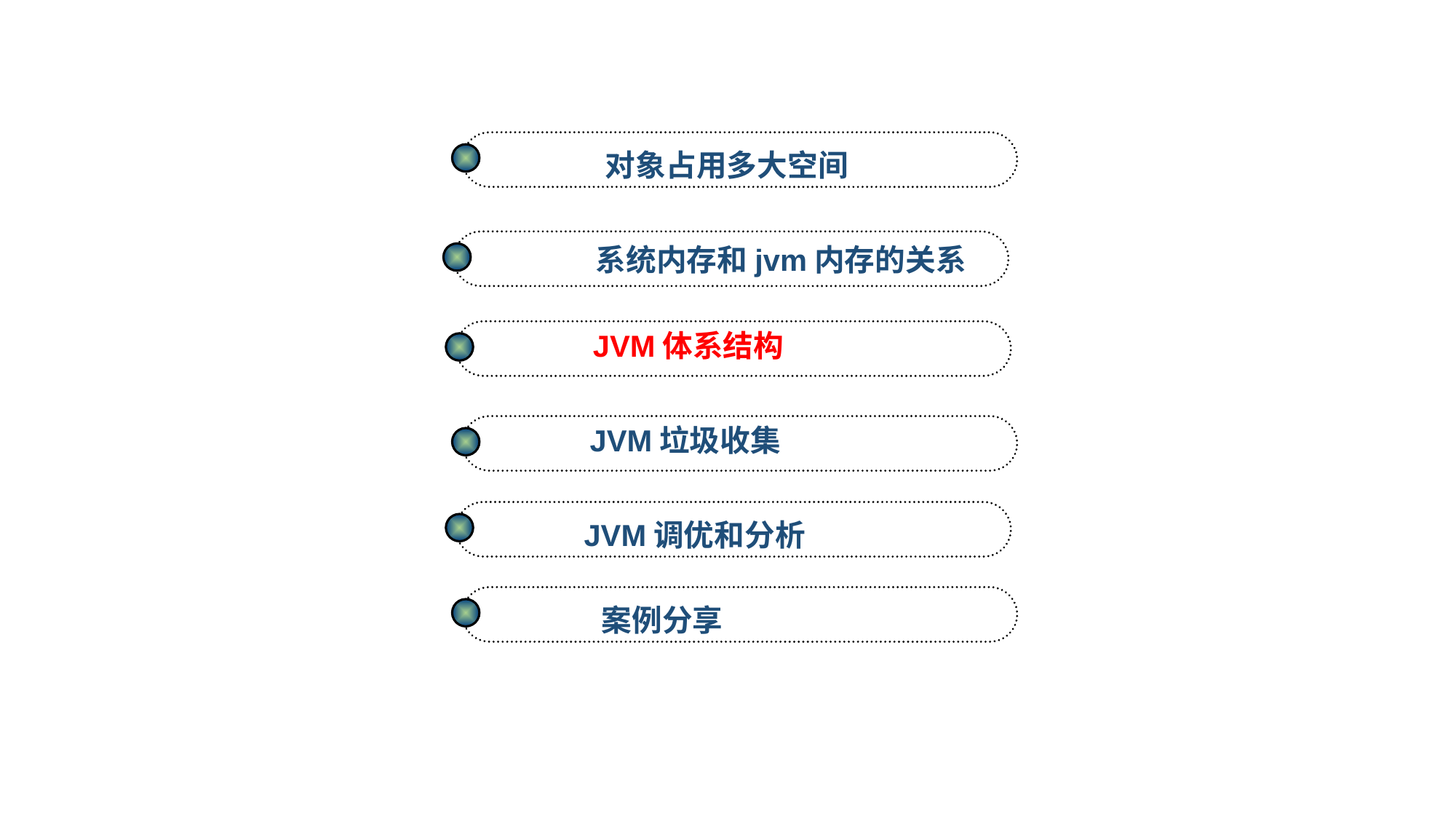

目    录

对象占用多大空间

系统内存和jvm内存的关系

JVM体系结构

JVM垃圾收集

JVM调优和分析

案例分享